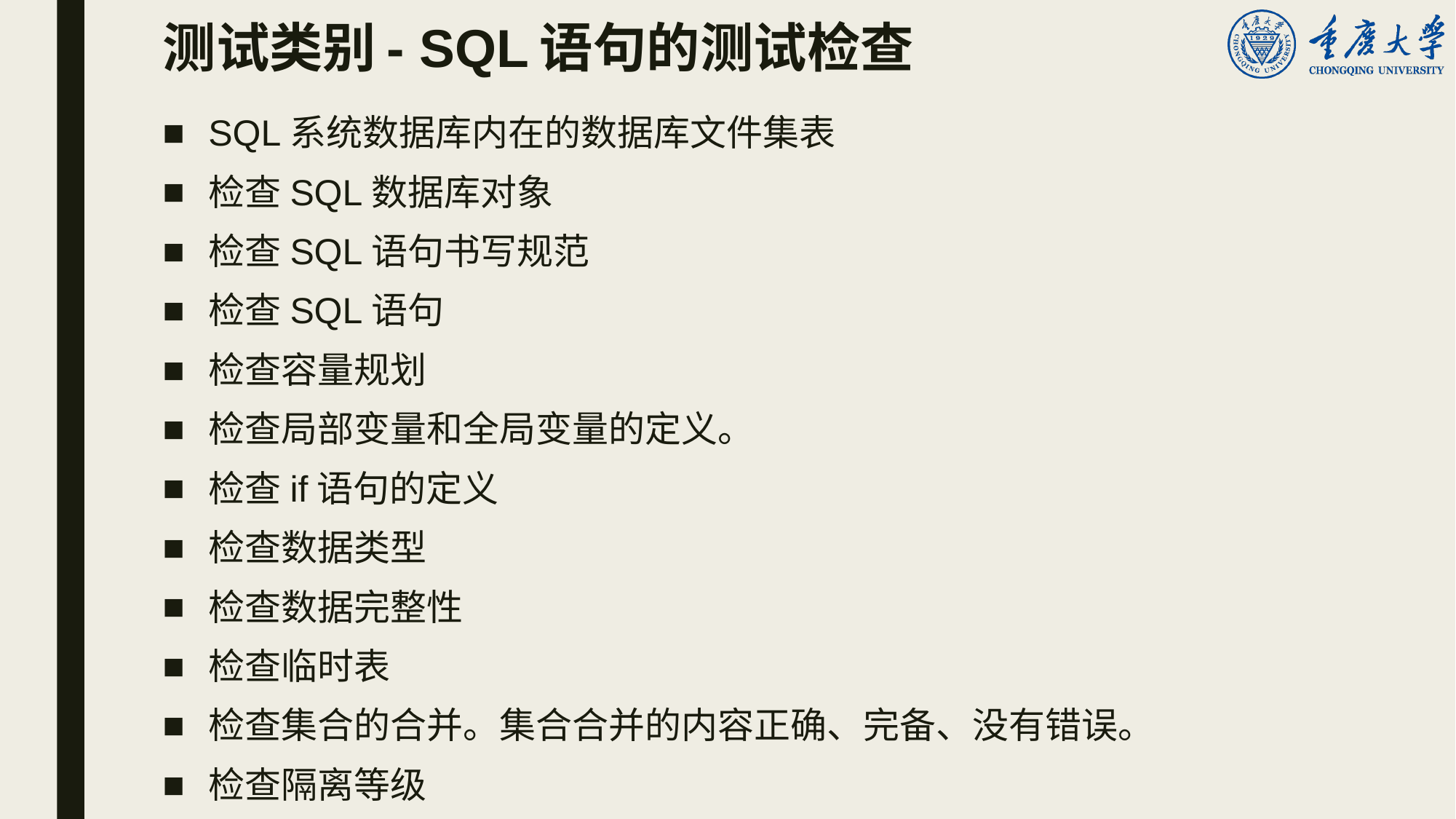

# 测试类别- SQL语句的测试检查
SQL系统数据库内在的数据库文件集表
检查SQL数据库对象
检查SQL语句书写规范
检查SQL语句
检查容量规划
检查局部变量和全局变量的定义。
检查if语句的定义
检查数据类型
检查数据完整性
检查临时表
检查集合的合并。集合合并的内容正确、完备、没有错误。
检查隔离等级